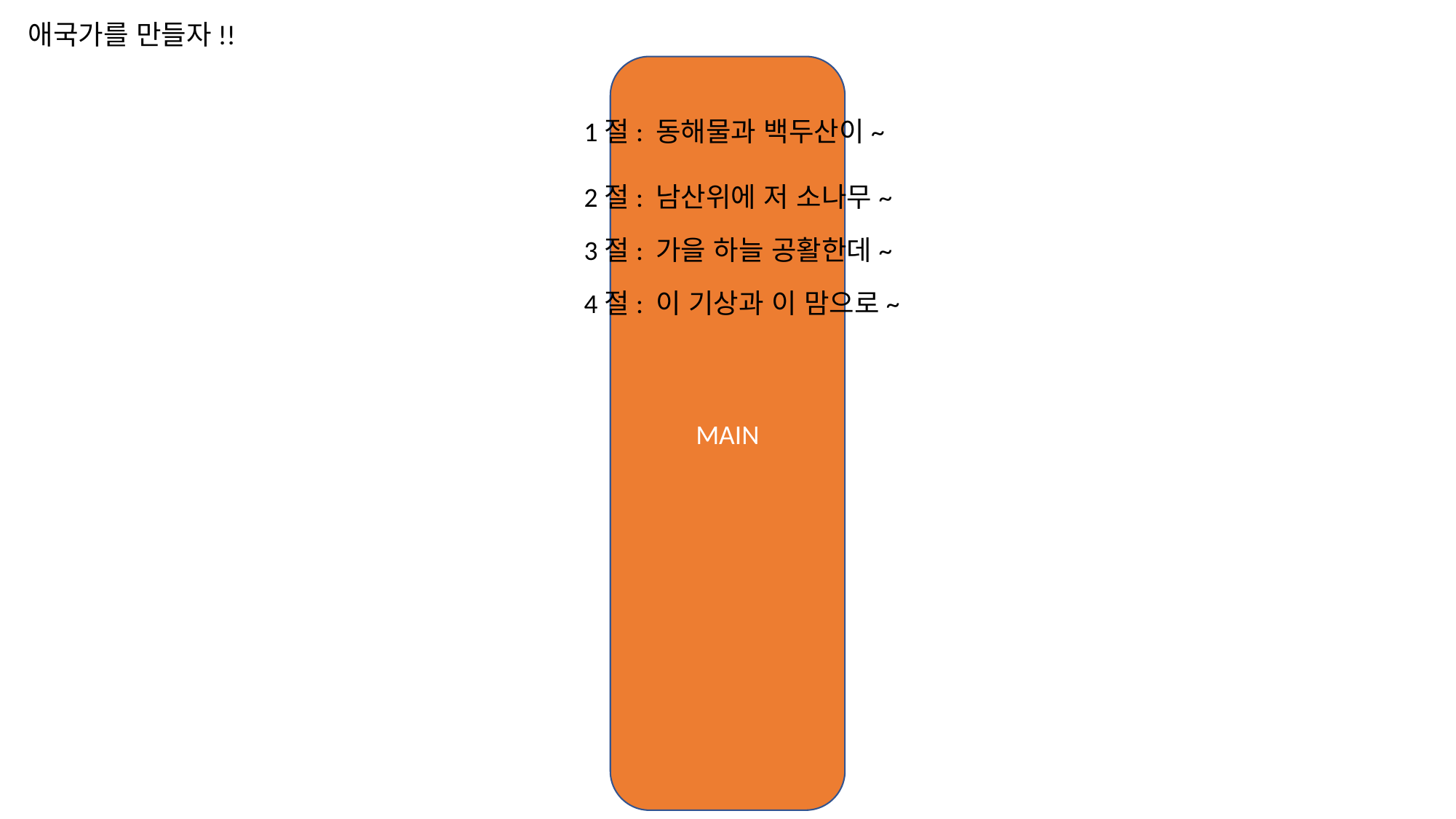

애국가를 만들자!!
MAIN
1절: 동해물과 백두산이~
2절: 남산위에 저 소나무~
3절: 가을 하늘 공활한데~
4절: 이 기상과 이 맘으로~